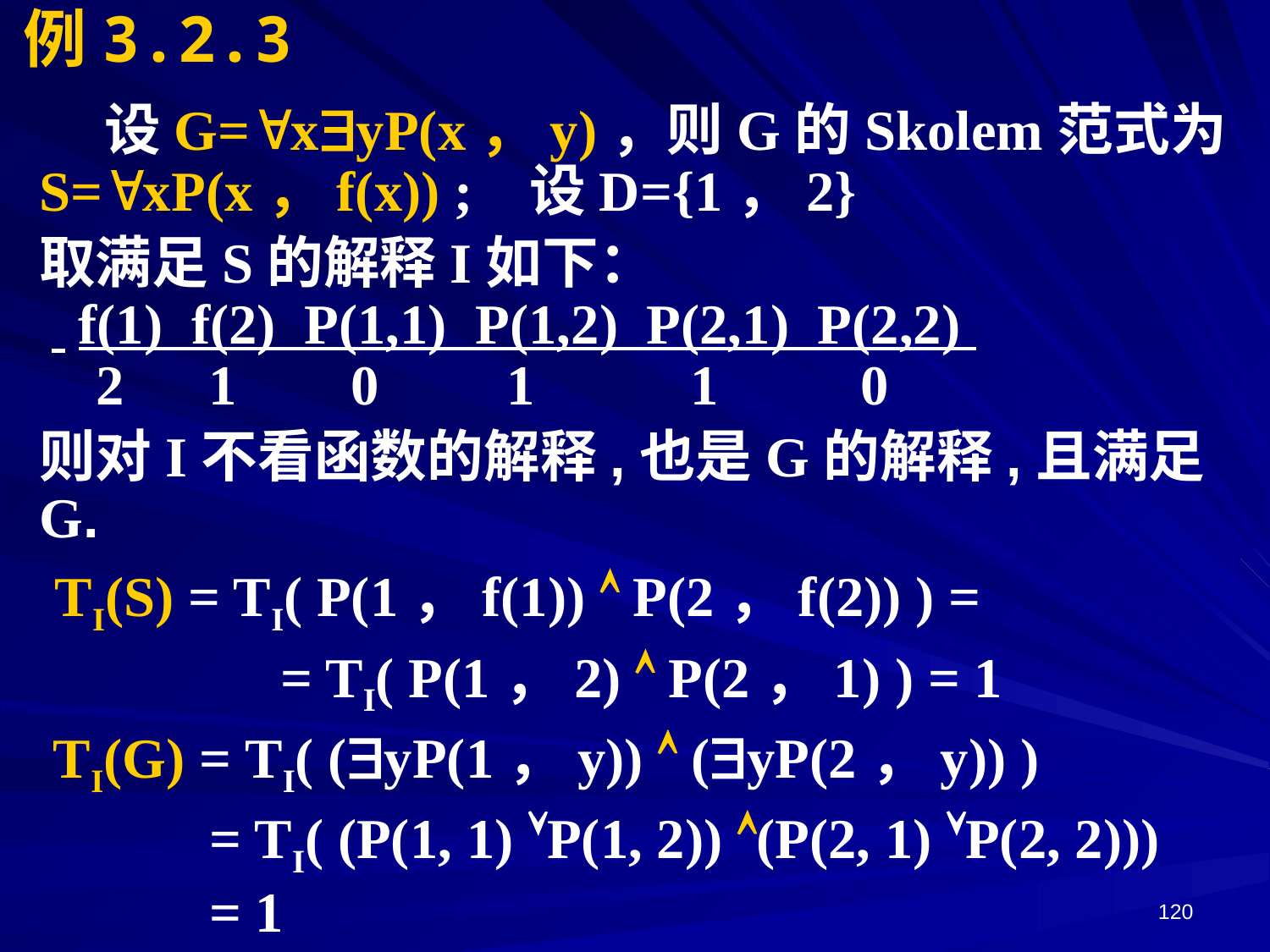

# 例3.2.3
    设G=∀x∃yP(x，y)，则G的Skolem范式为S=∀xP(x，f(x)) ;   设D={1，2}
取满足S的解释I如下：
  f(1)  f(2)  P(1,1)  P(1,2)  P(2,1)  P(2,2)
    2      1        0         1           1          0
则对I不看函数的解释,也是G的解释,且满足G.
 TI(S) = TI( P(1，f(1)) ∧ P(2，f(2)) ) =
                 = TI( P(1，2) ∧ P(2，1) ) = 1
 TI(G) = TI( (∃yP(1，y)) ∧ (∃yP(2，y)) )
            = TI( (P(1, 1) ∨P(1, 2)) ∧(P(2, 1) ∨P(2, 2)))
            = 1
120